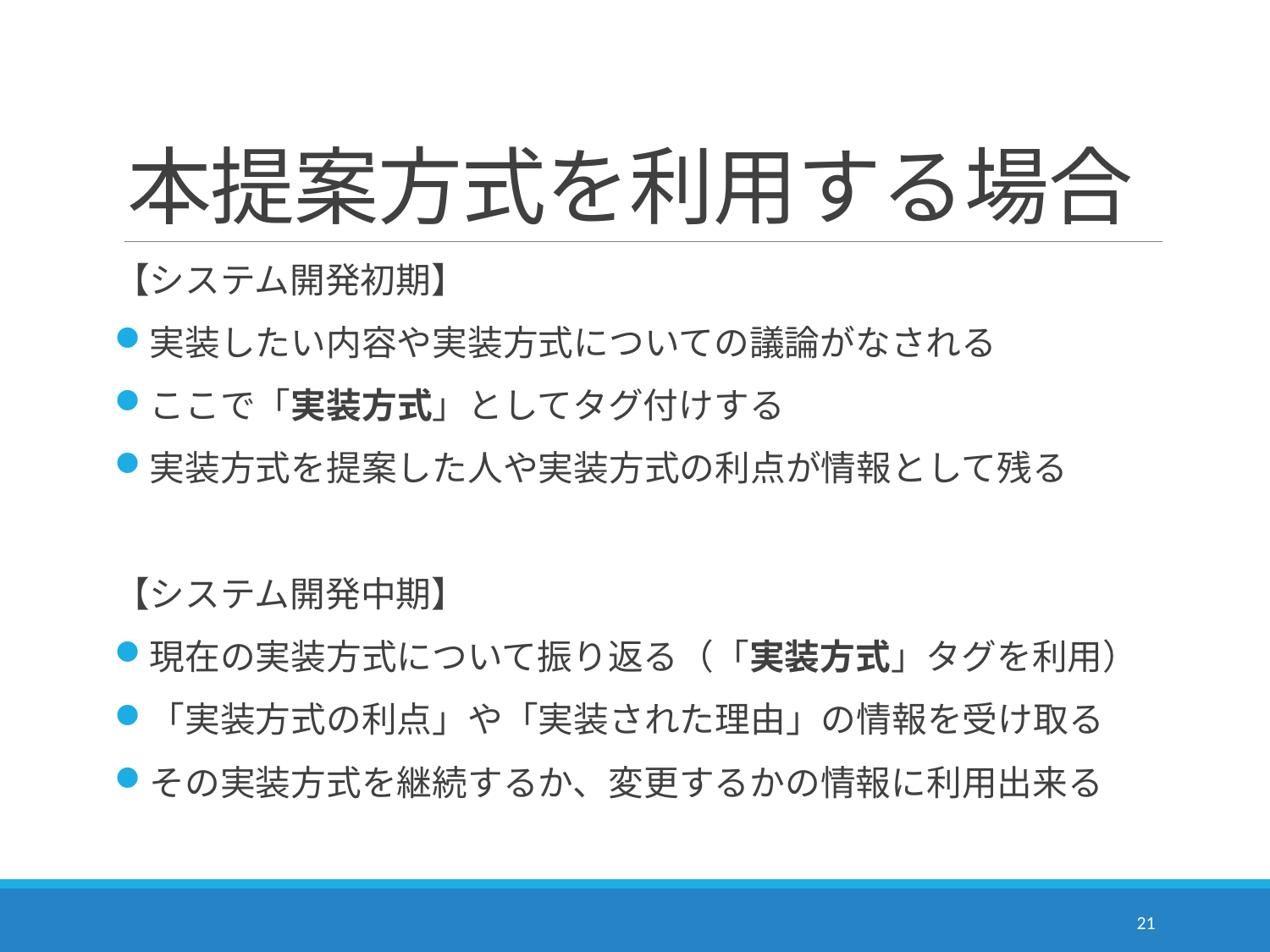

# 本提案方式を利用する場合
【システム開発初期】
実装したい内容や実装方式についての議論がなされる
ここで「実装方式」としてタグ付けする
実装方式を提案した人や実装方式の利点が情報として残る

【システム開発中期】
現在の実装方式について振り返る（「実装方式」タグを利用）
「実装方式の利点」や「実装された理由」の情報を受け取る
その実装方式を継続するか、変更するかの情報に利用出来る

21